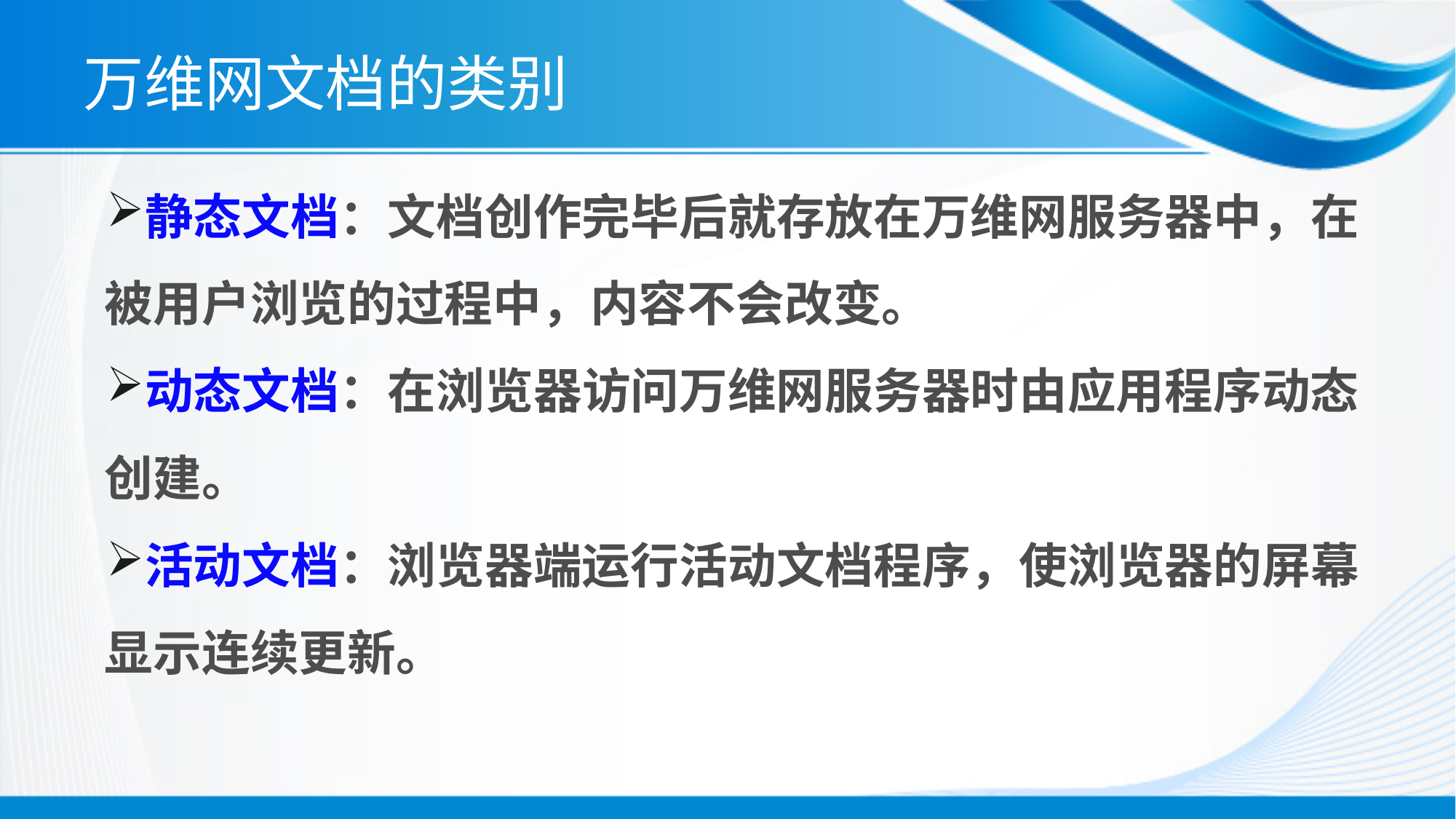

# 万维网文档的类别
静态文档：文档创作完毕后就存放在万维网服务器中，在被用户浏览的过程中，内容不会改变。
动态文档：在浏览器访问万维网服务器时由应用程序动态创建。
活动文档：浏览器端运行活动文档程序，使浏览器的屏幕显示连续更新。